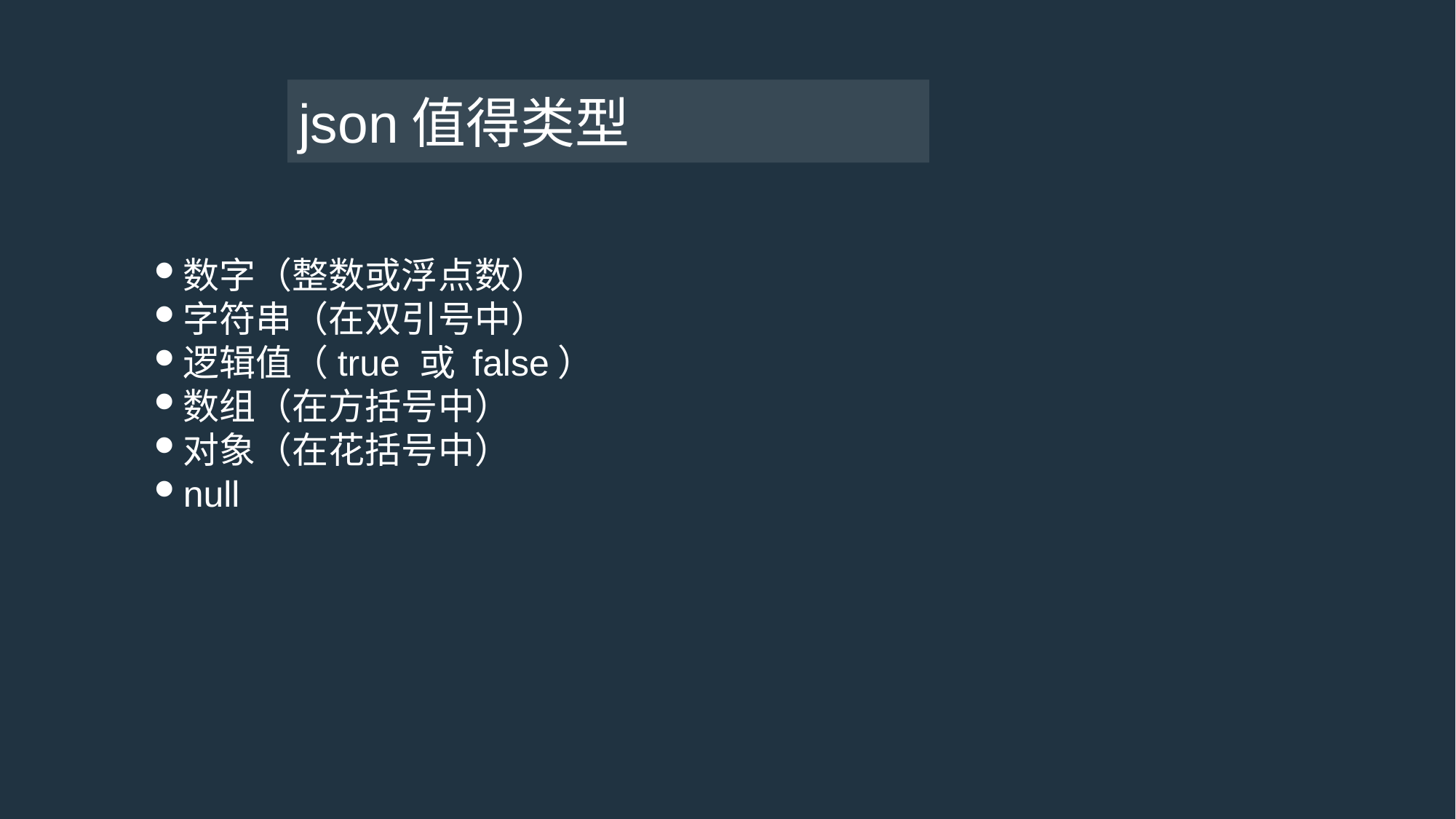

# json值得类型

数字（整数或浮点数）
字符串（在双引号中）
逻辑值（true 或 false）
数组（在方括号中）
对象（在花括号中）
null